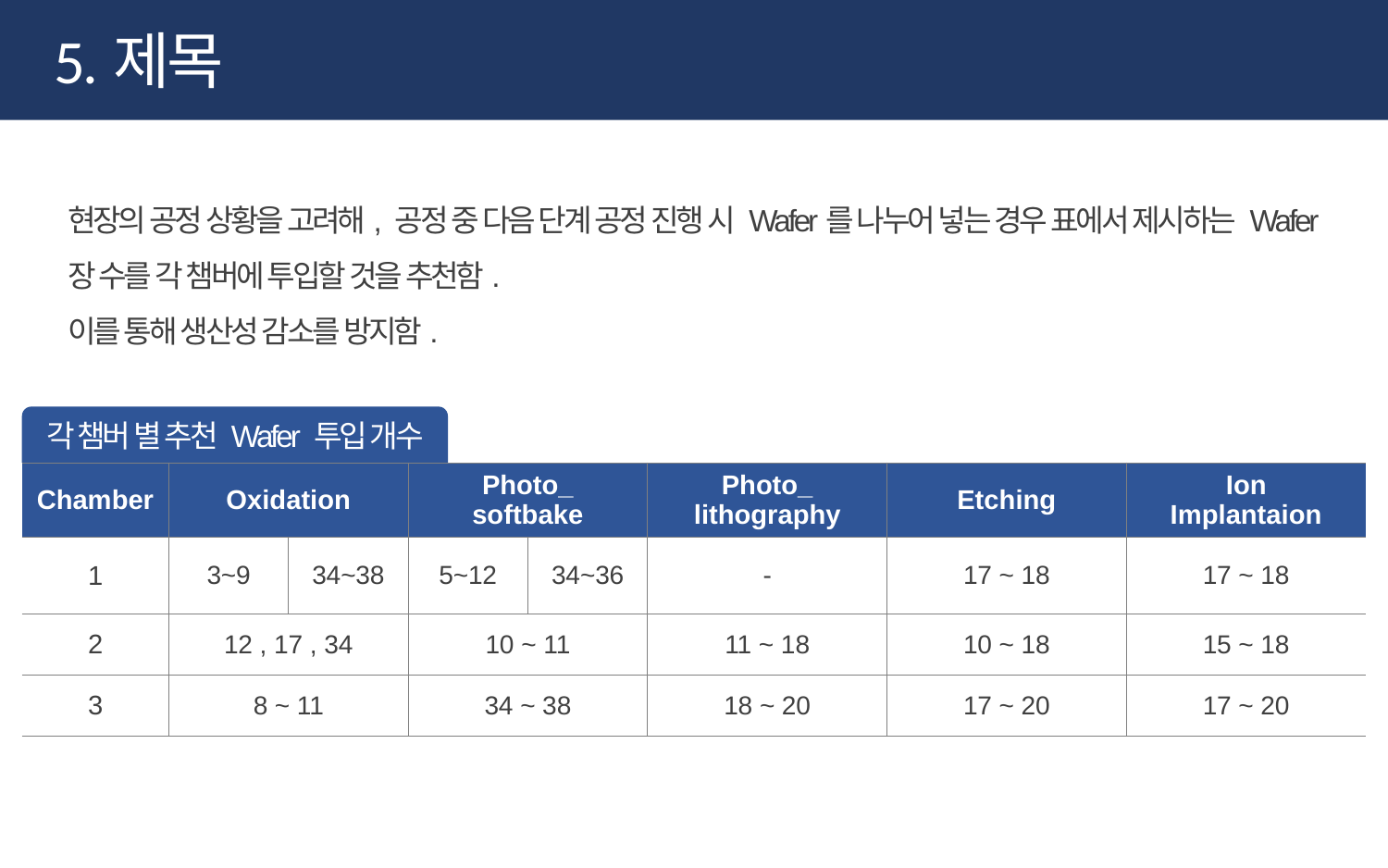

# 5.제목
현장의 공정 상황을 고려해, 공정 중 다음 단계 공정 진행 시 Wafer를 나누어 넣는 경우 표에서 제시하는 Wafer장 수를 각 챔버에 투입할 것을 추천함.
이를 통해 생산성 감소를 방지함.

각 챔버 별 추천 Wafer 투입 개수
| Chamber | Oxidation |  | Photo\_ softbake |  | Photo\_ lithography | Etching | Ion Implantaion |
| --- | --- | --- | --- | --- | --- | --- | --- |
| 1 | 3~9 | 34~38 | 5~12 | 34~36 | - | 17 ~ 18 | 17 ~ 18 |
| 2 | 12 , 17 , 34 |  | 10 ~ 11 |  | 11 ~ 18 | 10 ~ 18 | 15 ~ 18 |
| 3 | 8 ~ 11 |  | 34 ~ 38 |  | 18 ~ 20 | 17 ~ 20 | 17 ~ 20 |